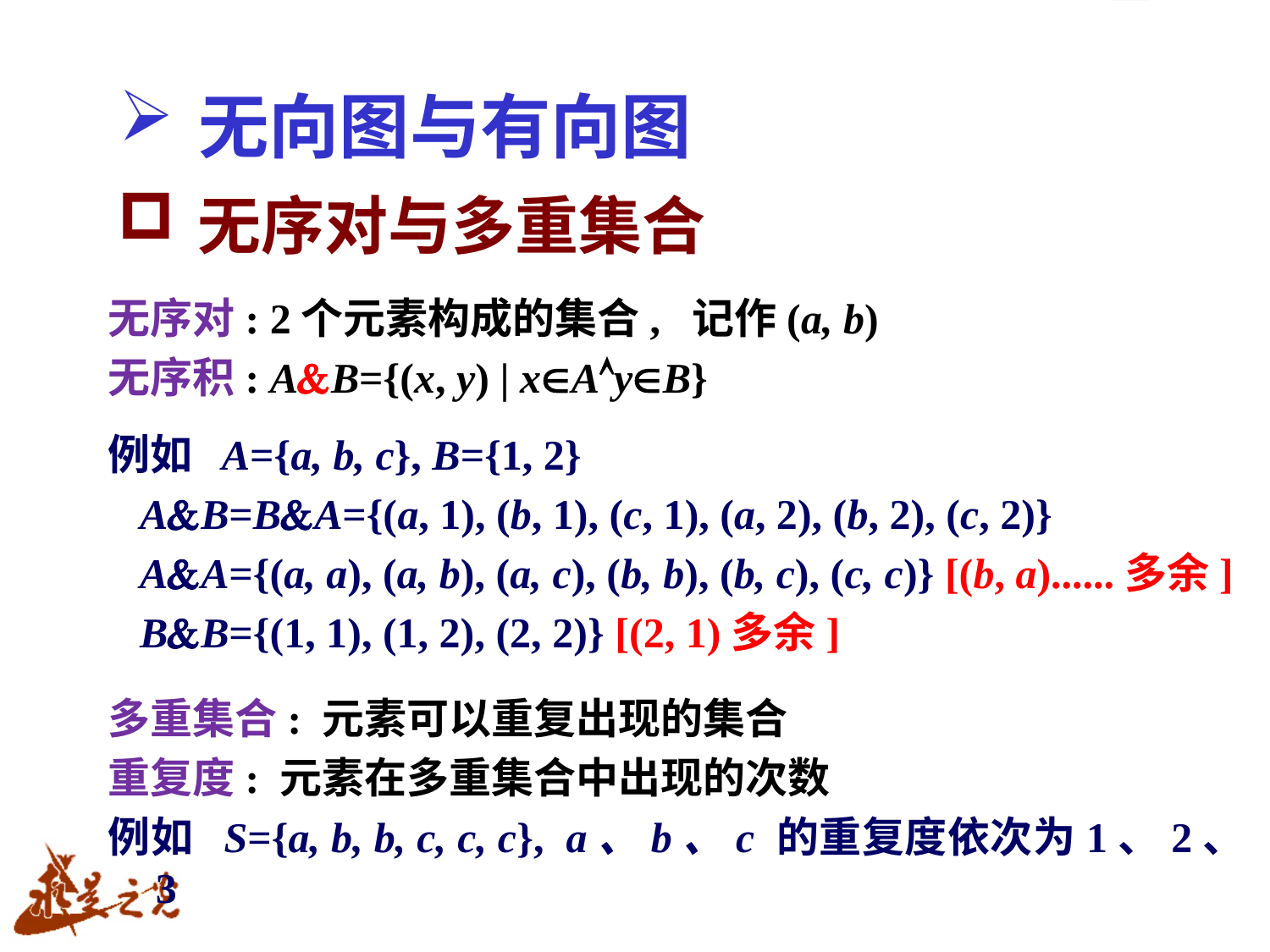

无向图与有向图
# 无序对与多重集合
无序对: 2个元素构成的集合,  记作(a, b)
无序积: A&B={(x, y) | x∈A∧y∈B}
例如  A={a, b, c}, B={1, 2}
   A&B=B&A={(a, 1), (b, 1), (c, 1), (a, 2), (b, 2), (c, 2)}
   A&A={(a, a), (a, b), (a, c), (b, b), (b, c), (c, c)} [(b, a)......多余]
   B&B={(1, 1), (1, 2), (2, 2)} [(2, 1)多余]
多重集合: 元素可以重复出现的集合
重复度: 元素在多重集合中出现的次数
例如  S={a, b, b, c, c, c},  a、b、c 的重复度依次为1、2、3
3